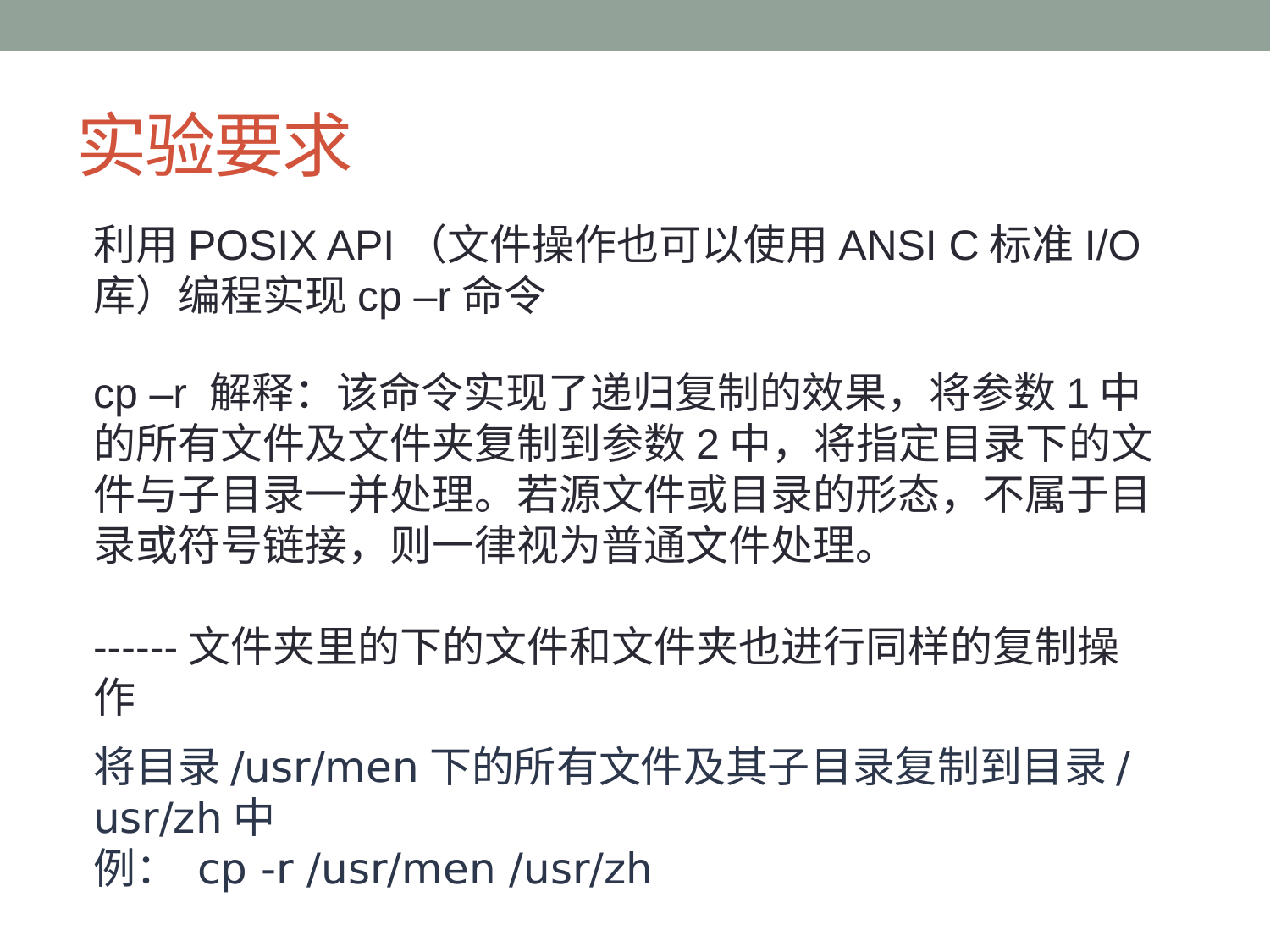

# 实验要求
利用POSIX API（文件操作也可以使用ANSI C标准I/O库）编程实现cp –r命令

cp –r 解释：该命令实现了递归复制的效果，将参数1中的所有文件及文件夹复制到参数2中，将指定目录下的文件与子目录一并处理。若源文件或目录的形态，不属于目录或符号链接，则一律视为普通文件处理。

------文件夹里的下的文件和文件夹也进行同样的复制操作
将目录/usr/men下的所有文件及其子目录复制到目录/usr/zh中
例： cp -r /usr/men /usr/zh